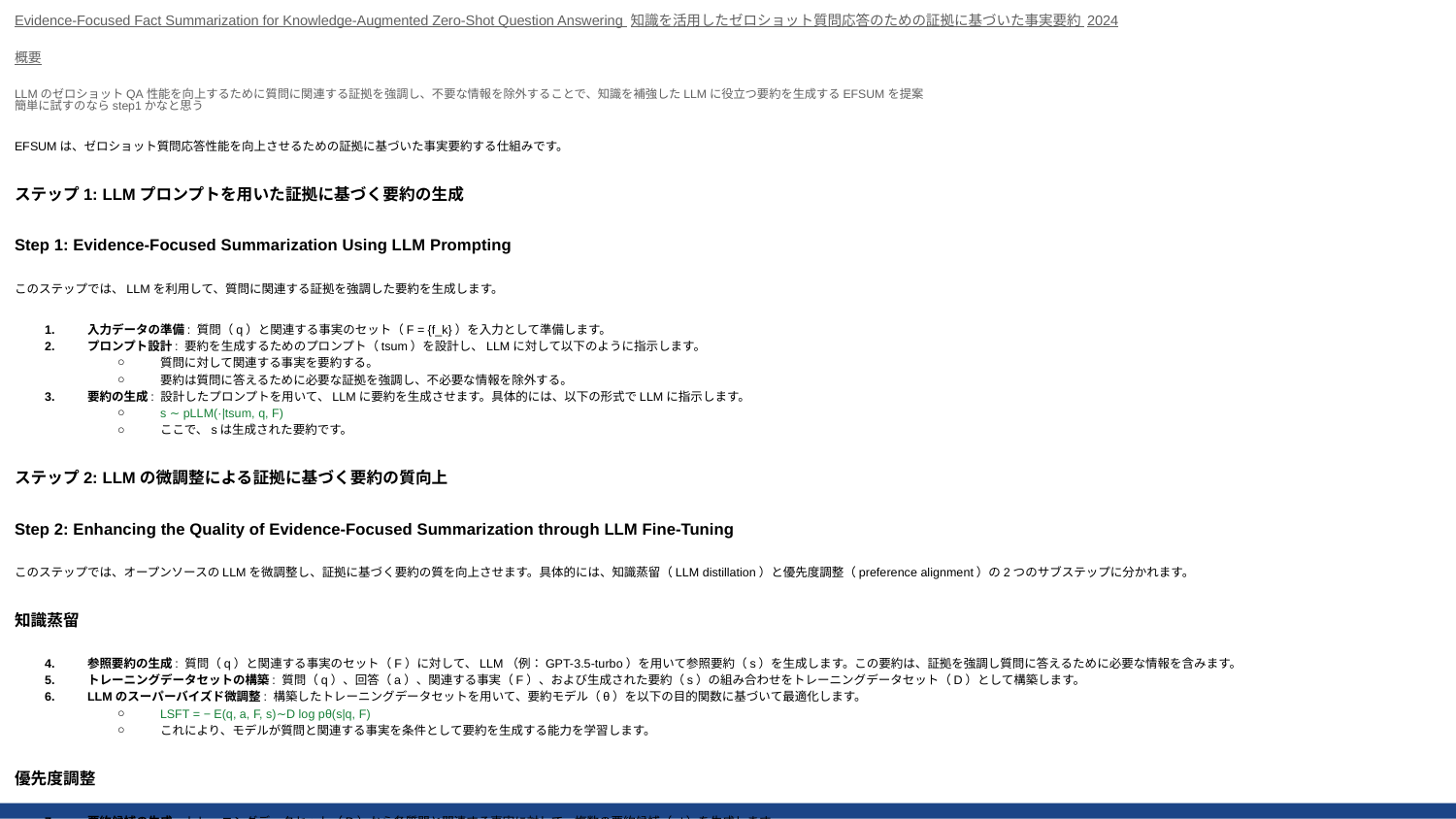

Evidence-Focused Fact Summarization for Knowledge-Augmented Zero-Shot Question Answering 知識を活用したゼロショット質問応答のための証拠に基づいた事実要約 2024
概要
LLMのゼロショットQA性能を向上するために質問に関連する証拠を強調し、不要な情報を除外することで、知識を補強したLLMに役立つ要約を生成するEFSUMを提案
簡単に試すのならstep1かなと思う
EFSUMは、ゼロショット質問応答性能を向上させるための証拠に基づいた事実要約する仕組みです。
ステップ1: LLMプロンプトを用いた証拠に基づく要約の生成
Step 1: Evidence-Focused Summarization Using LLM Prompting
このステップでは、LLMを利用して、質問に関連する証拠を強調した要約を生成します。
入力データの準備: 質問（q）と関連する事実のセット（F = {f_k}）を入力として準備します。
プロンプト設計: 要約を生成するためのプロンプト（tsum）を設計し、LLMに対して以下のように指示します。
質問に対して関連する事実を要約する。
要約は質問に答えるために必要な証拠を強調し、不必要な情報を除外する。
要約の生成: 設計したプロンプトを用いて、LLMに要約を生成させます。具体的には、以下の形式でLLMに指示します。
s ∼ pLLM(·|tsum, q, F)
ここで、sは生成された要約です。
ステップ2: LLMの微調整による証拠に基づく要約の質向上
Step 2: Enhancing the Quality of Evidence-Focused Summarization through LLM Fine-Tuning
このステップでは、オープンソースのLLMを微調整し、証拠に基づく要約の質を向上させます。具体的には、知識蒸留（LLM distillation）と優先度調整（preference alignment）の2つのサブステップに分かれます。
知識蒸留
参照要約の生成: 質問（q）と関連する事実のセット（F）に対して、LLM（例：GPT-3.5-turbo）を用いて参照要約（s）を生成します。この要約は、証拠を強調し質問に答えるために必要な情報を含みます。
トレーニングデータセットの構築: 質問（q）、回答（a）、関連する事実（F）、および生成された要約（s）の組み合わせをトレーニングデータセット（D）として構築します。
LLMのスーパーバイズド微調整: 構築したトレーニングデータセットを用いて、要約モデル（θ）を以下の目的関数に基づいて最適化します。
LSFT = − E(q, a, F, s)∼D log pθ(s|q, F)
これにより、モデルが質問と関連する事実を条件として要約を生成する能力を学習します。
優先度調整
要約候補の生成: トレーニングデータセット（D）から各質問と関連する事実に対して、複数の要約候補（s'）を生成します。
要約候補のフィルタリング:
有用性フィルタ: 各要約候補が質問に対して正しい回答を生成できるかを評価し、有用な要約候補を選別します。
忠実性フィルタ: 要約候補が元の事実セットに対して一貫しているか（すなわち、誤情報が含まれていないか）を評価し、忠実な要約候補を選別します。
要約のパラフレーズ: 有用性と忠実性のフィルタを通過した要約候補に対して、回答を用いてパラフレーズを行い、広範な要約から具体的な要約に変換します。具体的なプロンプトは以下の通りです。
s'' ∼ pLLM(·|tparaphrase, s', a)
直接優先度最適化（DPO）: 選別された優先度ペア（s+ と s-）を用いて、モデルを以下の目的関数に基づいて最適化します。
LDPO(θ∗; θ) = − E(q, a, F, s+, s−)∼P log σ[r(q, F, s+)− r(q, F, s−)]
これにより、モデルは有用かつ忠実な要約（s+）を好み、そうでない要約（s-）を避けるようになります。
この二つのステップにより、EFSUMは質問に対して効果的な証拠を提供する要約を生成します
EFSUMは、ゼロショット質問応答性能を向上させるための証拠に基づいた事実要約する仕組みです。
ステップ1: LLMプロンプトを用いた証拠に基づく要約の生成
Step 1: Evidence-Focused Summarization Using LLM Prompting
このステップでは、LLMを利用して、質問に関連する証拠を強調した要約を生成します。
入力データの準備: 質問（q）と関連する事実のセット（F = {f_k}）を入力として準備します。
プロンプト設計: 要約を生成するためのプロンプト（tsum）を設計し、LLMに対して以下のように指示します。
質問に対して関連する事実を要約する。
要約は質問に答えるために必要な証拠を強調し、不必要な情報を除外する。
要約の生成: 設計したプロンプトを用いて、LLMに要約を生成させます。具体的には、以下の形式でLLMに指示します。
s ∼ pLLM(·|tsum, q, F)
ここで、sは生成された要約です。
ステップ2: LLMの微調整による証拠に基づく要約の質向上
Step 2: Enhancing the Quality of Evidence-Focused Summarization through LLM Fine-Tuning
このステップでは、オープンソースのLLMを微調整し、証拠に基づく要約の質を向上させます。具体的には、知識蒸留（LLM distillation）と優先度調整（preference alignment）の2つのサブステップに分かれます。
知識蒸留
参照要約の生成: 質問（q）と関連する事実のセット（F）に対して、LLM（例：GPT-3.5-turbo）を用いて参照要約（s）を生成します。この要約は、証拠を強調し質問に答えるために必要な情報を含みます。
トレーニングデータセットの構築: 質問（q）、回答（a）、関連する事実（F）、および生成された要約（s）の組み合わせをトレーニングデータセット（D）として構築します。
LLMのスーパーバイズド微調整: 構築したトレーニングデータセットを用いて、要約モデル（θ）を以下の目的関数に基づいて最適化します。
LSFT = − E(q, a, F, s)∼D log pθ(s|q, F)
これにより、モデルが質問と関連する事実を条件として要約を生成する能力を学習します。
優先度調整
要約候補の生成: トレーニングデータセット（D）から各質問と関連する事実に対して、複数の要約候補（s'）を生成します。
要約候補のフィルタリング:
有用性フィルタ: 各要約候補が質問に対して正しい回答を生成できるかを評価し、有用な要約候補を選別します。
忠実性フィルタ: 要約候補が元の事実セットに対して一貫しているか（すなわち、誤情報が含まれていないか）を評価し、忠実な要約候補を選別します。
要約のパラフレーズ: 有用性と忠実性のフィルタを通過した要約候補に対して、回答を用いてパラフレーズを行い、広範な要約から具体的な要約に変換します。具体的なプロンプトは以下の通りです。
s'' ∼ pLLM(·|tparaphrase, s', a)
直接優先度最適化（DPO）: 選別された優先度ペア（s+ と s-）を用いて、モデルを以下の目的関数に基づいて最適化します。
LDPO(θ∗; θ) = − E(q, a, F, s+, s−)∼P log σ[r(q, F, s+)− r(q, F, s−)]
これにより、モデルは有用かつ忠実な要約（s+）を好み、そうでない要約（s-）を避けるようになります。
この二つのステップにより、EFSUMは質問に対して効果的な証拠を提供する要約を生成します